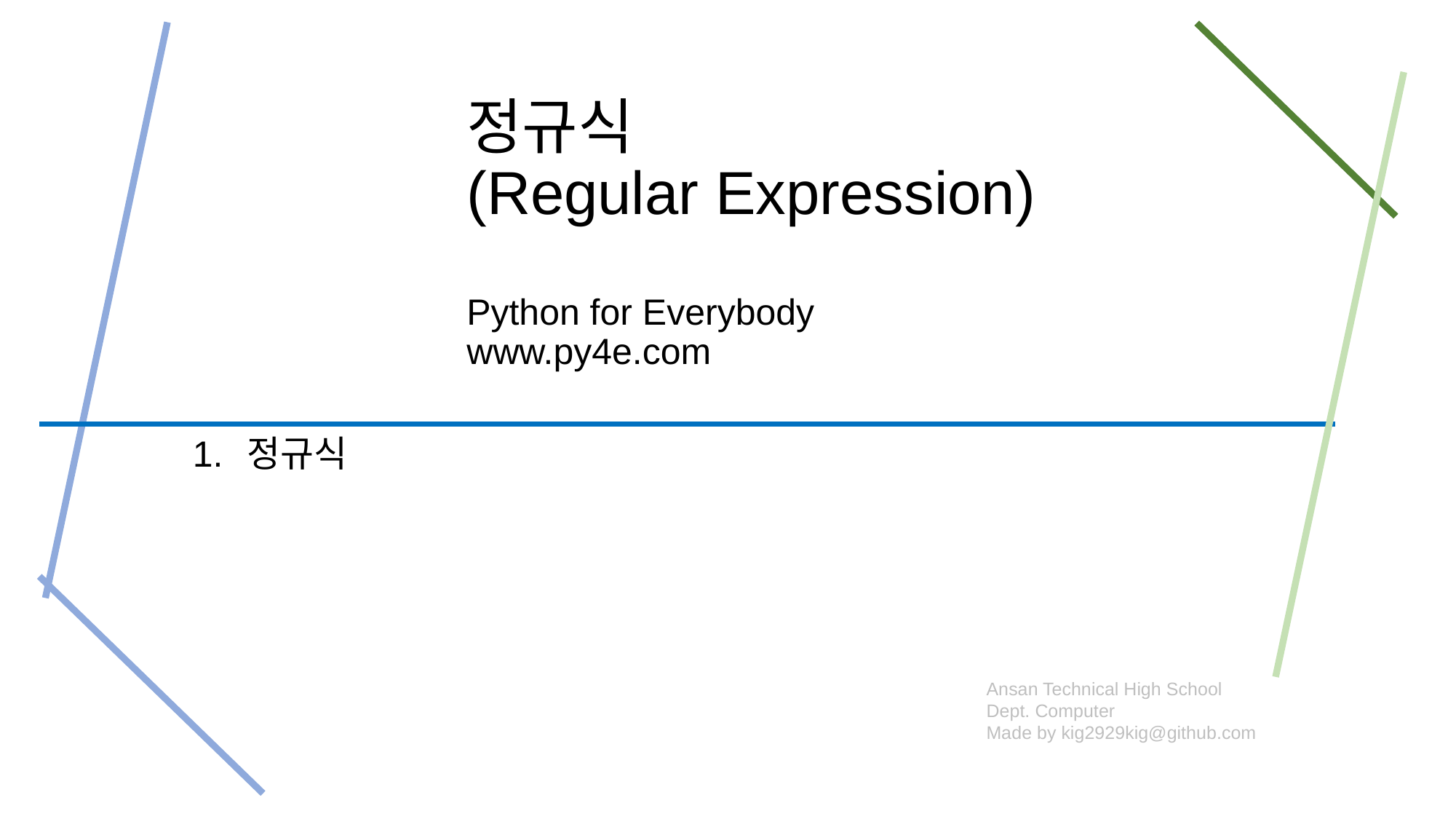

# 정규식 (Regular Expression) Python for Everybody www.py4e.com
정규식
Ansan Technical High School
Dept. Computer
Made by kig2929kig@github.com